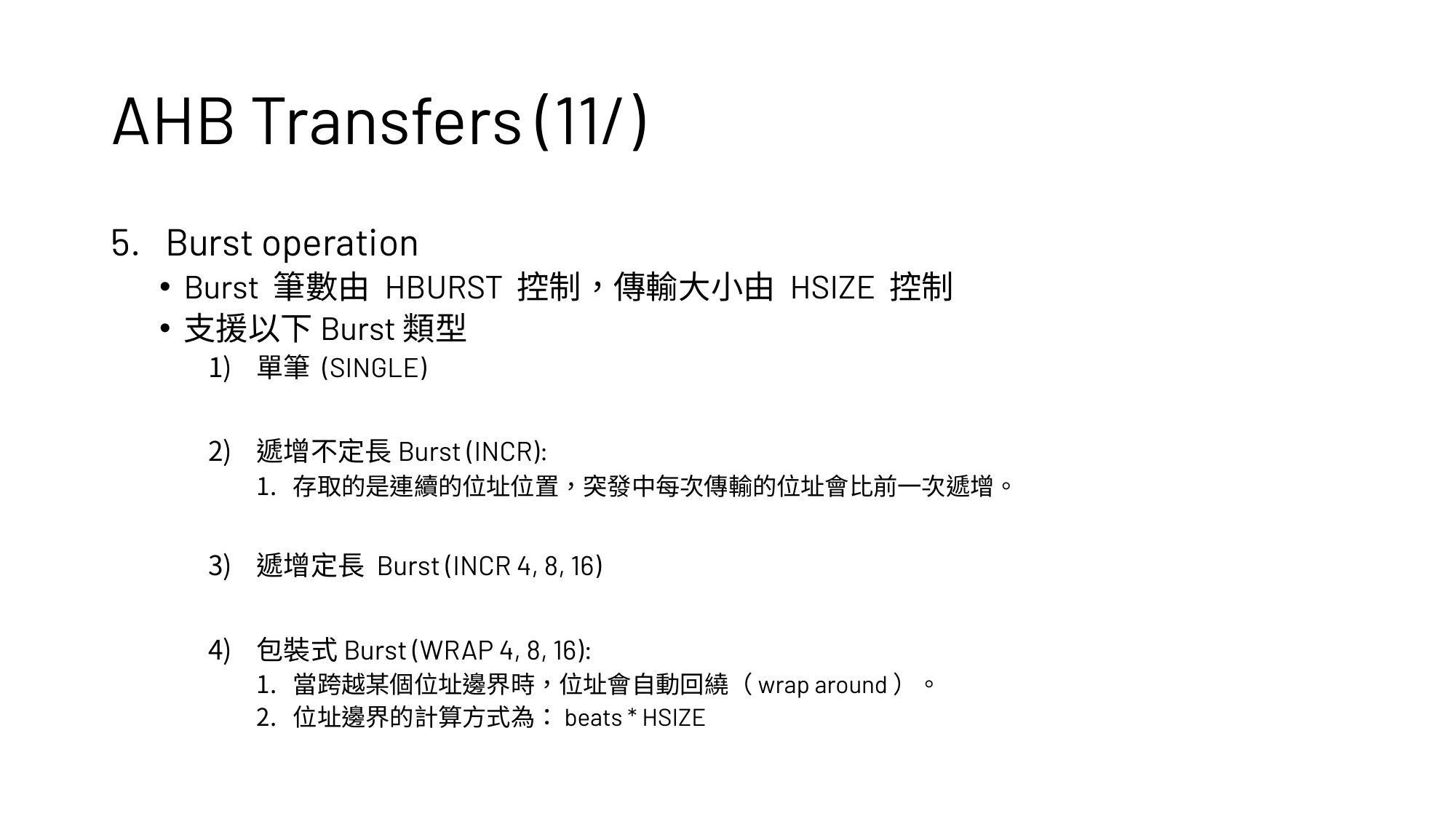

# AHB Transfers (11/)
Burst operation
Burst 筆數由 HBURST 控制，傳輸大小由 HSIZE 控制
支援以下Burst類型
單筆 (SINGLE)

遞增不定長Burst (INCR):
存取的是連續的位址位置，突發中每次傳輸的位址會比前一次遞增。

遞增定長 Burst (INCR 4, 8, 16)

包裝式Burst (WRAP 4, 8, 16):
當跨越某個位址邊界時，位址會自動回繞（wrap around）。
位址邊界的計算方式為：beats * HSIZE